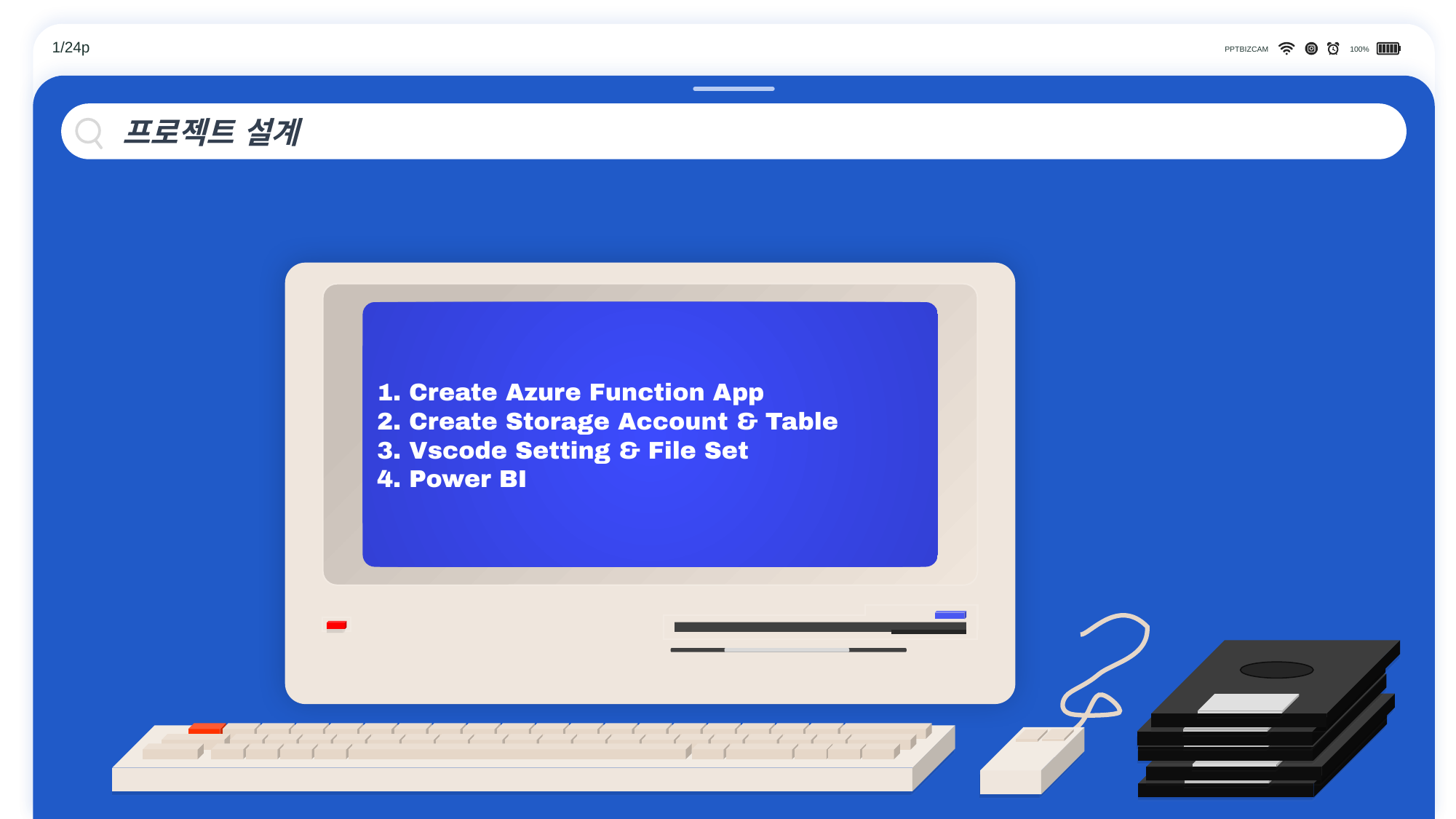

1/24p

PPTBIZCAM
100%

프로젝트 설계

1. Create Azure Function App
2. Create Storage Account & Table
3. Vscode Setting & File Set
4. Power BI